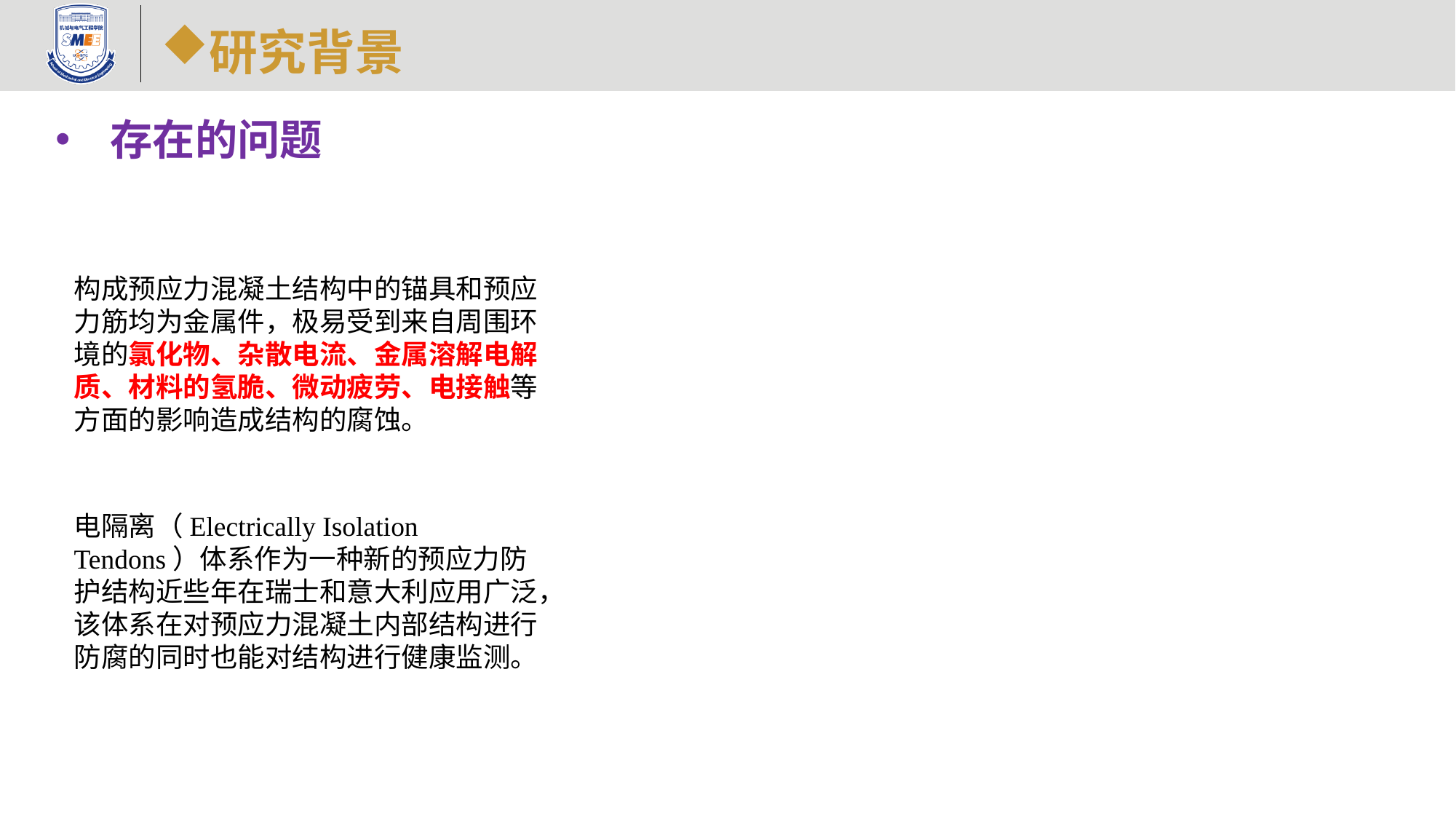

研究背景
存在的问题

构成预应力混凝土结构中的锚具和预应力筋均为金属件，极易受到来自周围环境的氯化物、杂散电流、金属溶解电解质、材料的氢脆、微动疲劳、电接触等方面的影响造成结构的腐蚀。
电隔离（Electrically Isolation Tendons）体系作为一种新的预应力防护结构近些年在瑞士和意大利应用广泛，该体系在对预应力混凝土内部结构进行防腐的同时也能对结构进行健康监测。